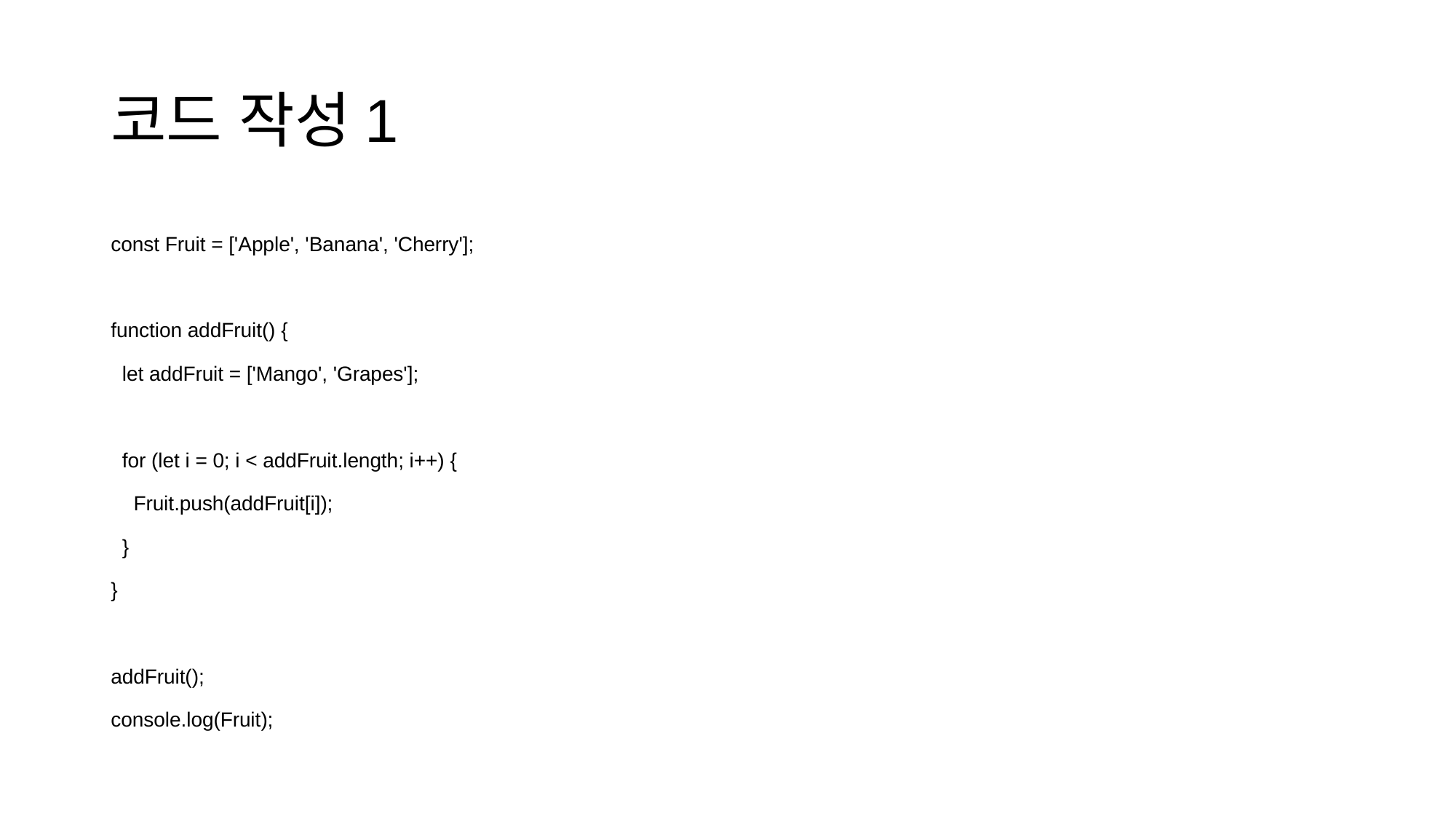

# 코드 작성1
const Fruit = ['Apple', 'Banana', 'Cherry'];

function addFruit() {
  let addFruit = ['Mango', 'Grapes'];

  for (let i = 0; i < addFruit.length; i++) {
    Fruit.push(addFruit[i]);
  }
}

addFruit();
console.log(Fruit);